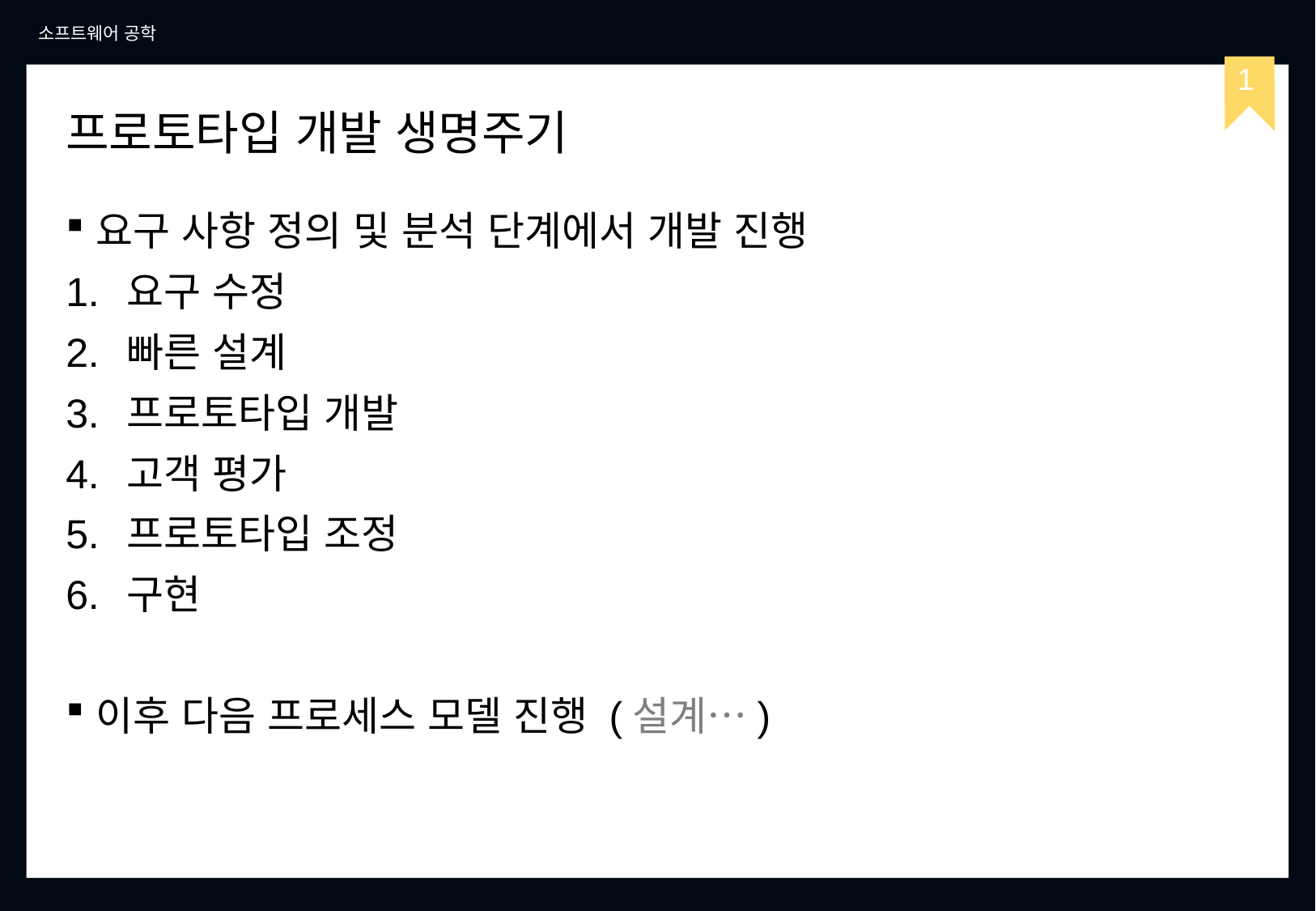

소프트웨어 공학
1
# 프로토타입 개발 생명주기
요구 사항 정의 및 분석 단계에서 개발 진행
요구 수정
빠른 설계
프로토타입 개발
고객 평가
프로토타입 조정
구현

이후 다음 프로세스 모델 진행 (설계…)